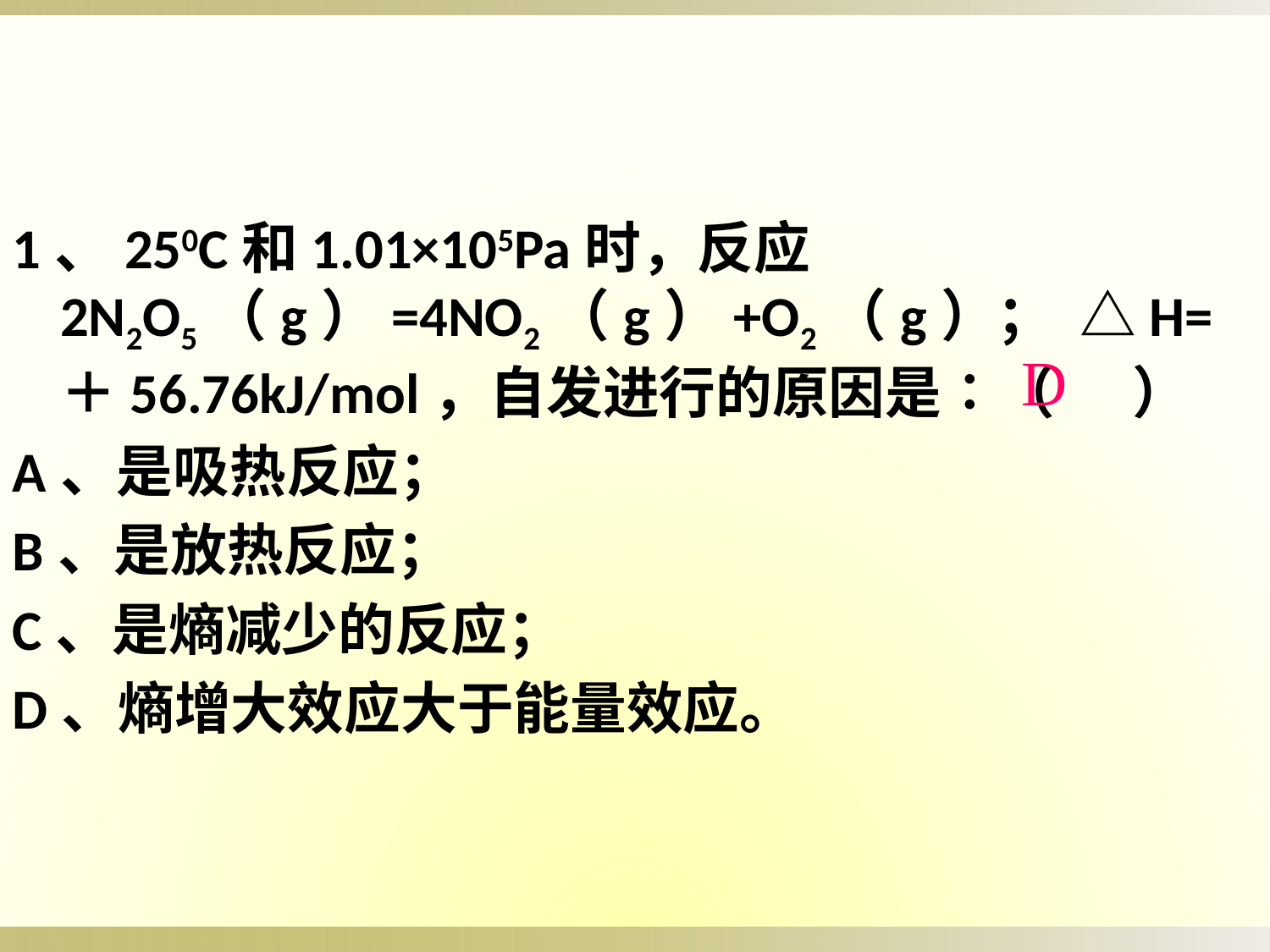

1、250C和1.01×105Pa时，反应2N2O5（g）=4NO2（g）+O2（g）；  △H=＋56.76kJ/mol，自发进行的原因是∶（      ）
A、是吸热反应；
B、是放热反应；
C、是熵减少的反应；
D、熵增大效应大于能量效应。
D